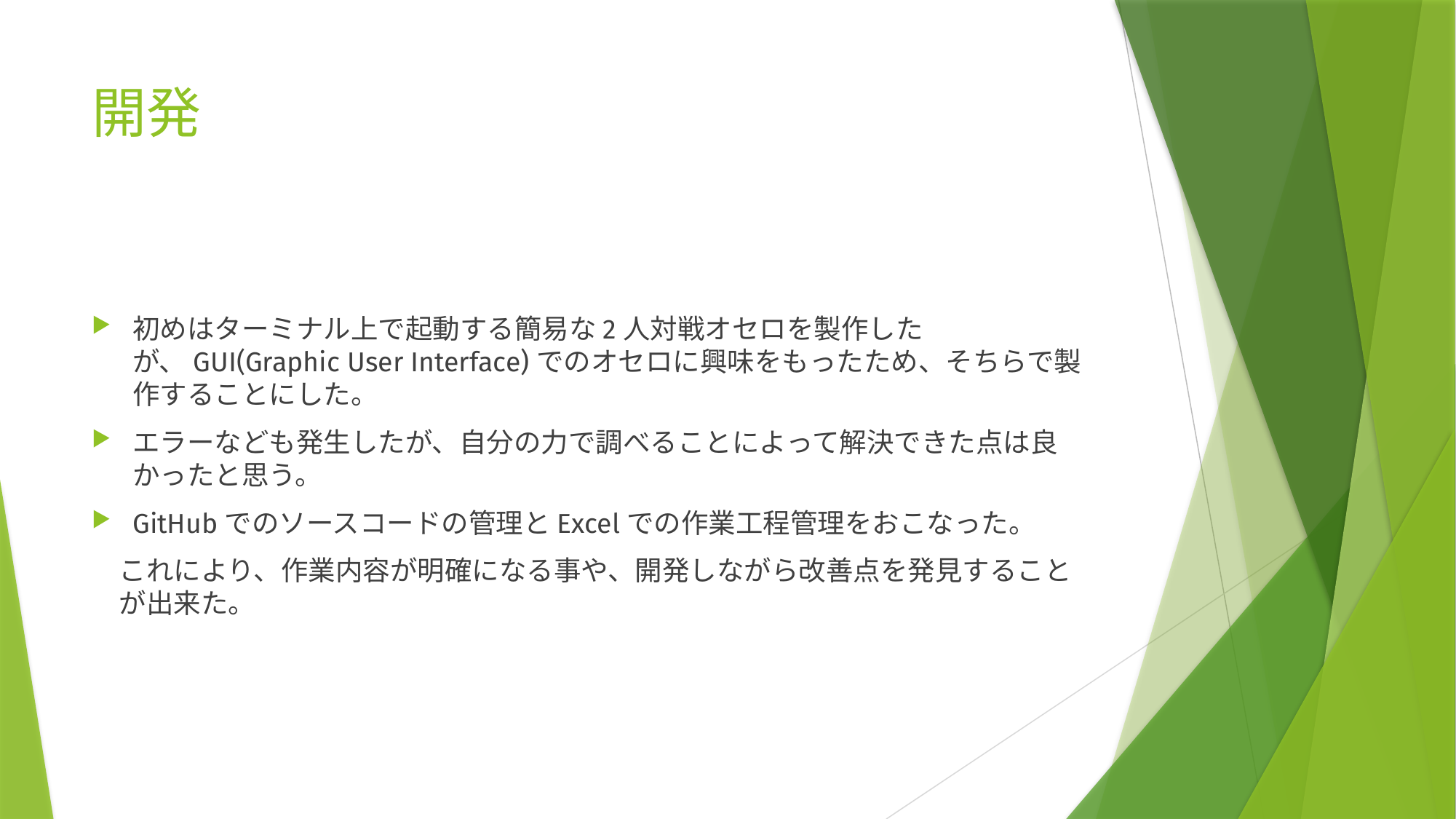

# 開発

初めはターミナル上で起動する簡易な2人対戦オセロを製作したが、GUI(Graphic User Interface)でのオセロに興味をもったため、そちらで製作することにした。
エラーなども発生したが、自分の力で調べることによって解決できた点は良かったと思う。
GitHubでのソースコードの管理とExcelでの作業工程管理をおこなった。
　これにより、作業内容が明確になる事や、開発しながら改善点を発見すること　が出来た。